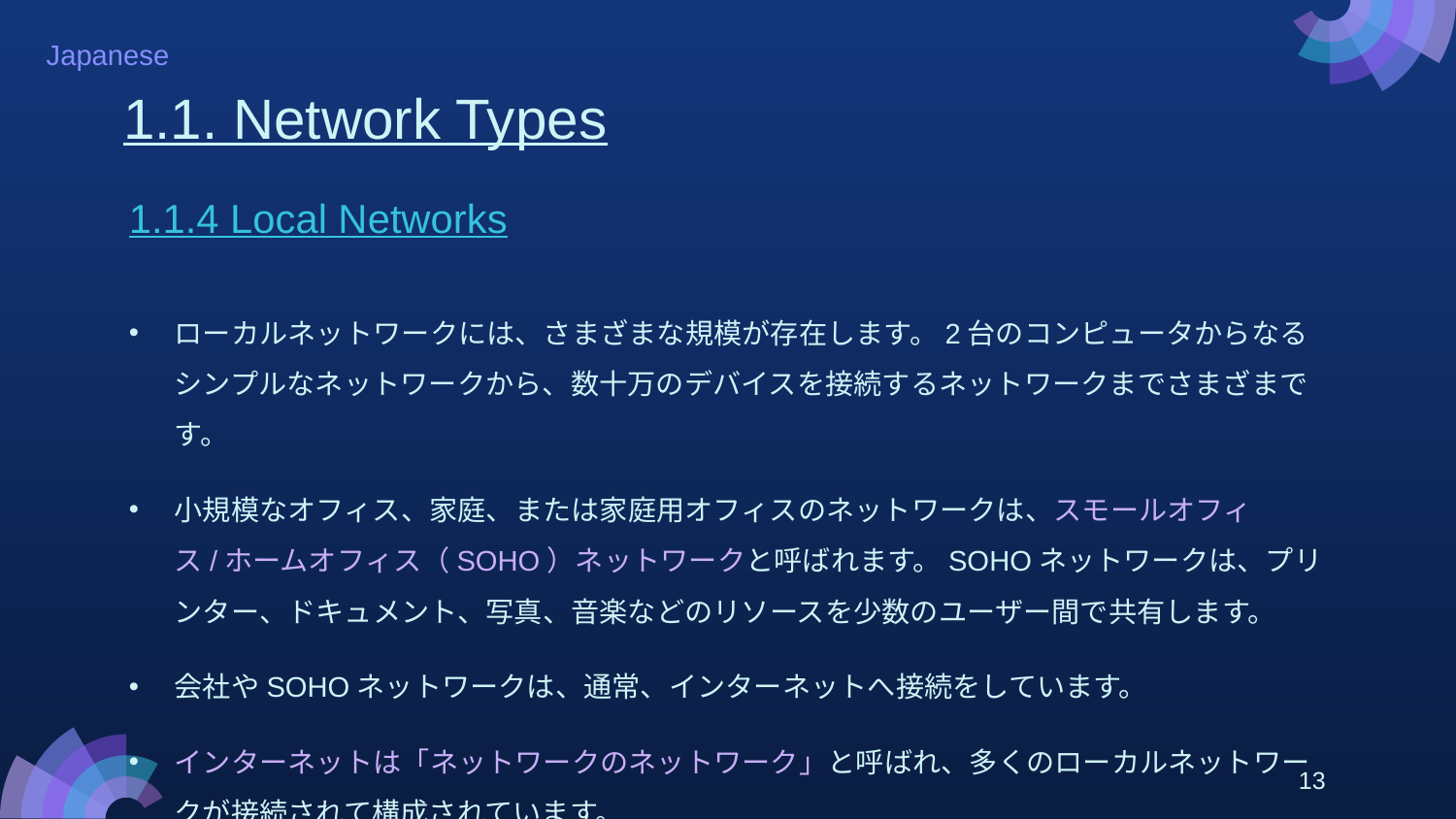

# 1.1. Network Types
1.1.4 Local Networks
ローカルネットワークには、さまざまな規模が存在します。2台のコンピュータからなるシンプルなネットワークから、数十万のデバイスを接続するネットワークまでさまざまです。
小規模なオフィス、家庭、または家庭用オフィスのネットワークは、スモールオフィス/ホームオフィス（SOHO）ネットワークと呼ばれます。SOHOネットワークは、プリンター、ドキュメント、写真、音楽などのリソースを少数のユーザー間で共有します。
会社やSOHOネットワークは、通常、インターネットへ接続をしています。
インターネットは「ネットワークのネットワーク」と呼ばれ、多くのローカルネットワークが接続されて構成されています。

13